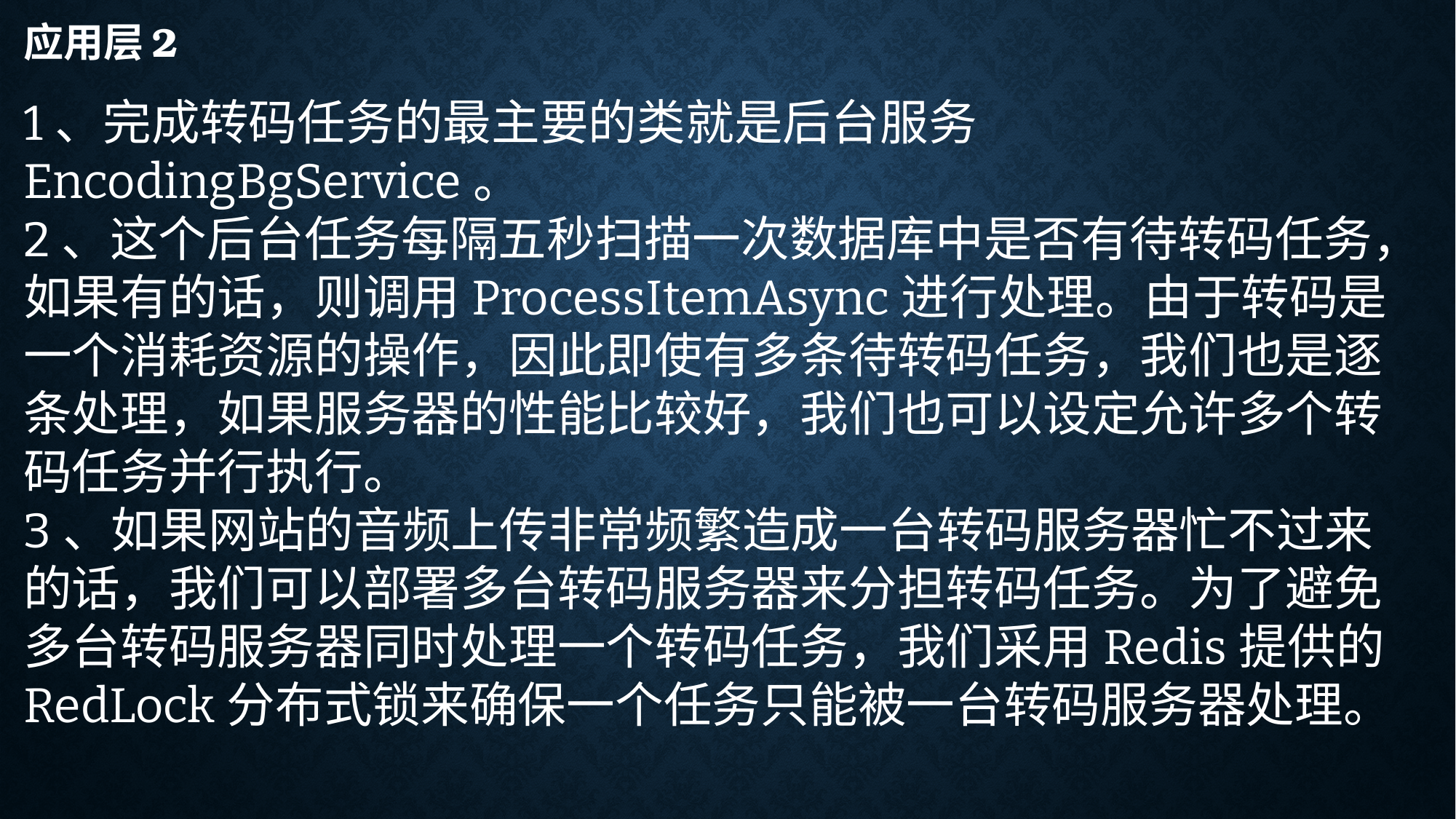

# 应用层2
1、完成转码任务的最主要的类就是后台服务EncodingBgService。
2、这个后台任务每隔五秒扫描一次数据库中是否有待转码任务，如果有的话，则调用ProcessItemAsync进行处理。由于转码是一个消耗资源的操作，因此即使有多条待转码任务，我们也是逐条处理，如果服务器的性能比较好，我们也可以设定允许多个转码任务并行执行。
3、如果网站的音频上传非常频繁造成一台转码服务器忙不过来的话，我们可以部署多台转码服务器来分担转码任务。为了避免多台转码服务器同时处理一个转码任务，我们采用Redis提供的RedLock分布式锁来确保一个任务只能被一台转码服务器处理。